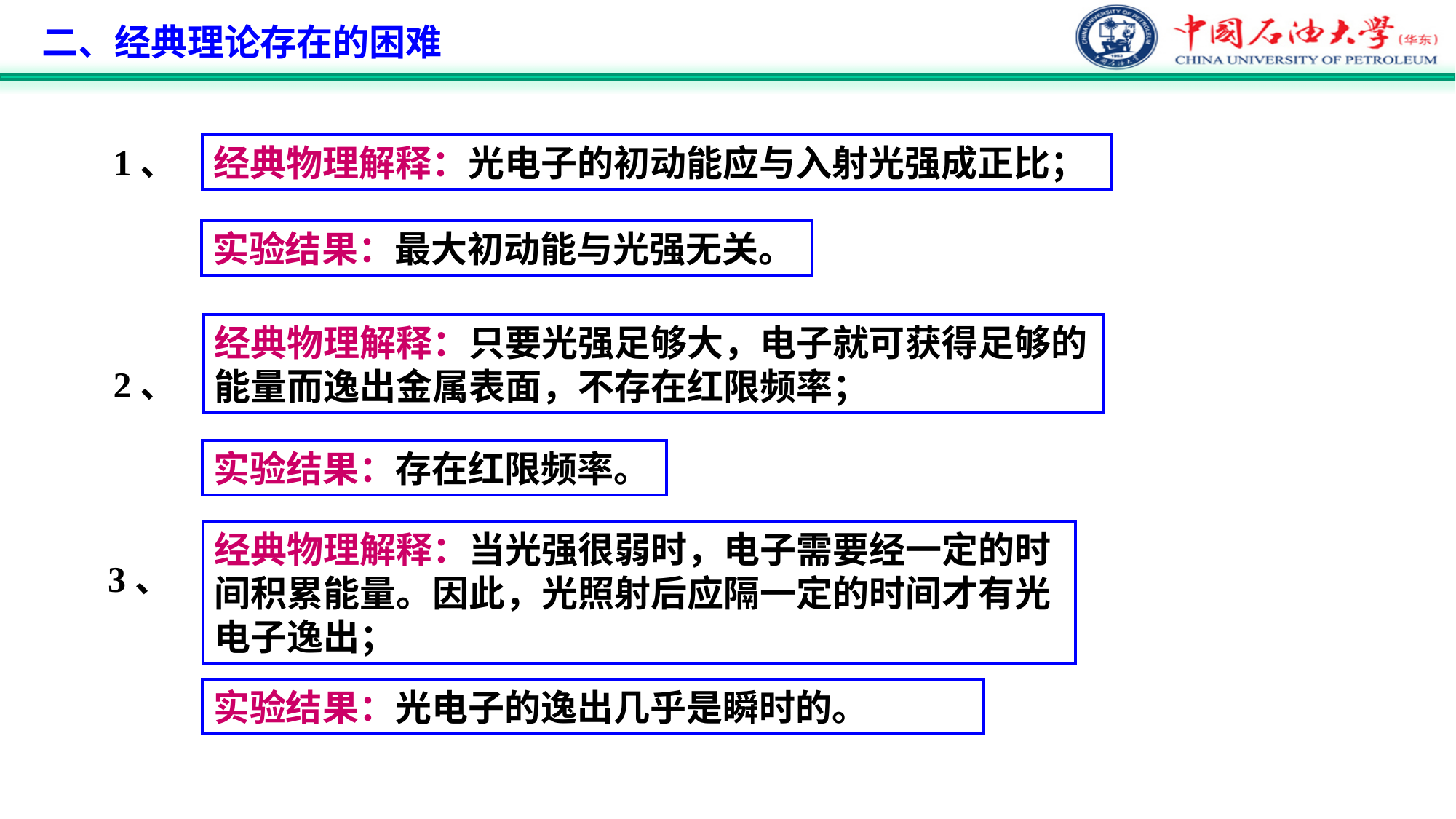

二、经典理论存在的困难
1、
经典物理解释：光电子的初动能应与入射光强成正比；
实验结果：最大初动能与光强无关。
经典物理解释：只要光强足够大，电子就可获得足够的能量而逸出金属表面，不存在红限频率；
2、
实验结果：存在红限频率。
经典物理解释：当光强很弱时，电子需要经一定的时间积累能量。因此，光照射后应隔一定的时间才有光电子逸出；
3、
实验结果：光电子的逸出几乎是瞬时的。